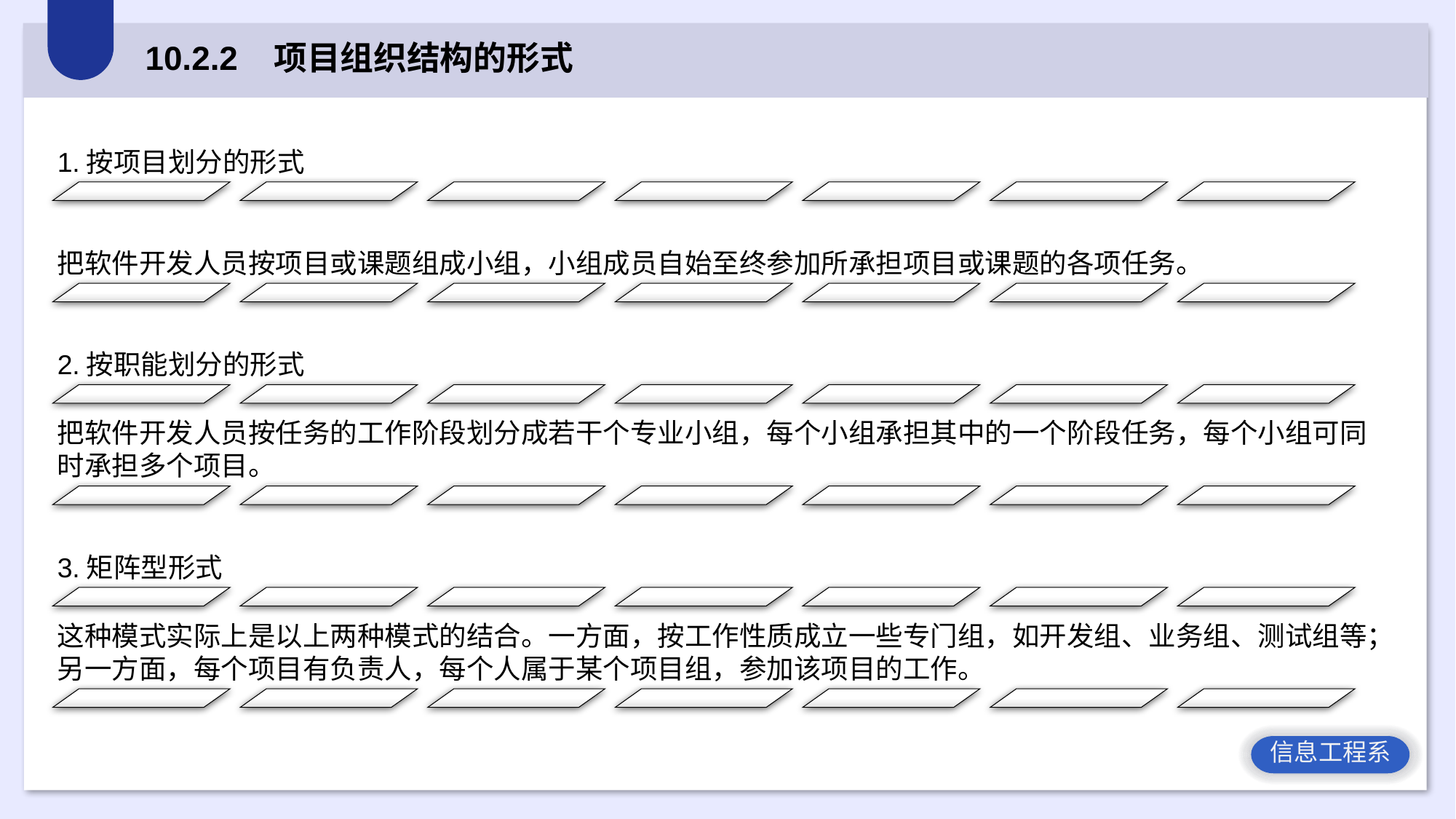

10.2.2   项目组织结构的形式
1.按项目划分的形式

把软件开发人员按项目或课题组成小组，小组成员自始至终参加所承担项目或课题的各项任务。

2.按职能划分的形式

把软件开发人员按任务的工作阶段划分成若干个专业小组，每个小组承担其中的一个阶段任务，每个小组可同时承担多个项目。

3.矩阵型形式

这种模式实际上是以上两种模式的结合。一方面，按工作性质成立一些专门组，如开发组、业务组、测试组等；另一方面，每个项目有负责人，每个人属于某个项目组，参加该项目的工作。